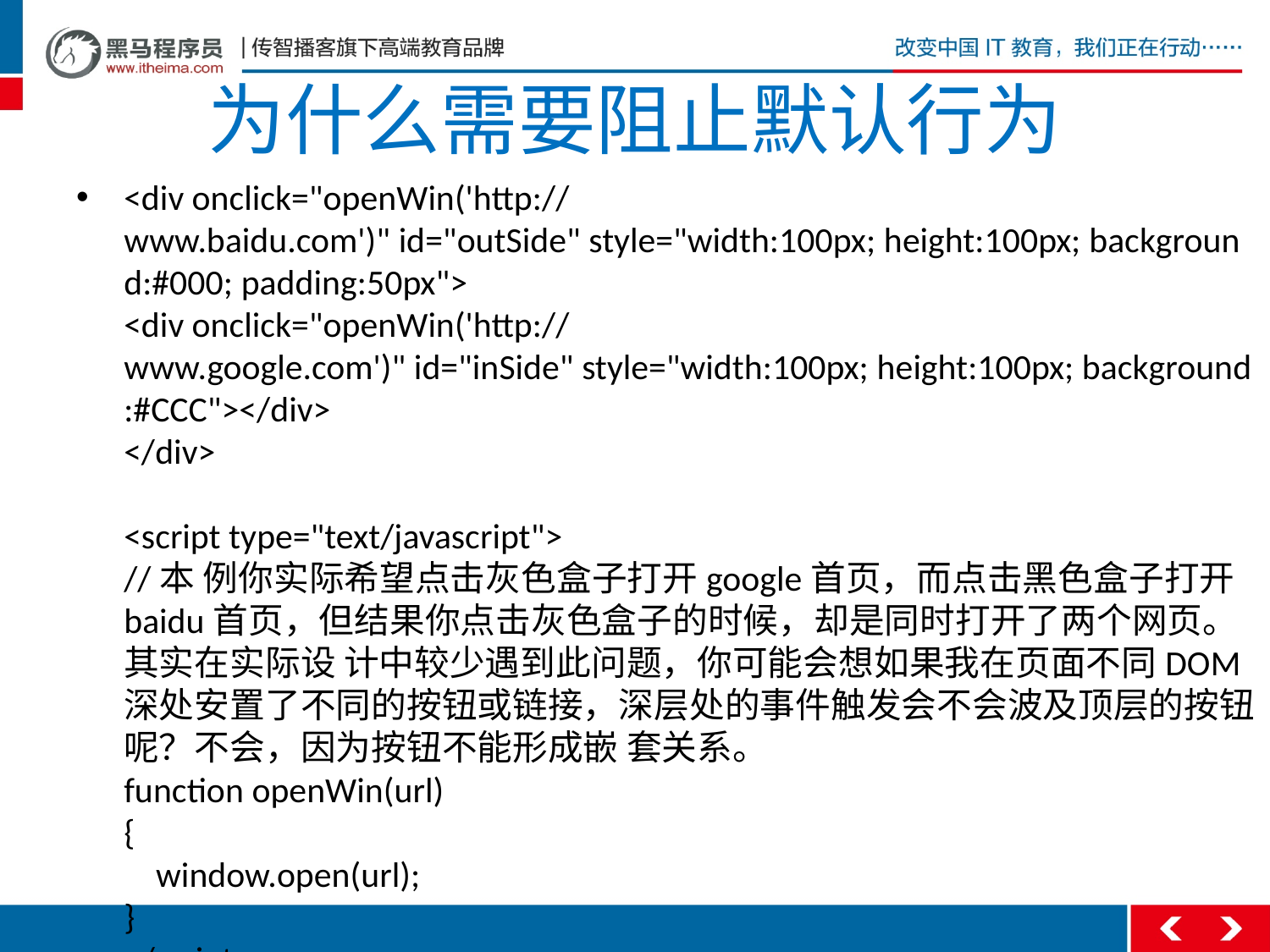

# 为什么需要阻止默认行为
<div onclick="openWin('http://www.baidu.com')" id="outSide" style="width:100px; height:100px; background:#000; padding:50px">
<div onclick="openWin('http://www.google.com')" id="inSide" style="width:100px; height:100px; background:#CCC"></div>
</div>
<script type="text/javascript">
//本 例你实际希望点击灰色盒子打开google首页，而点击黑色盒子打开baidu首页，但结果你点击灰色盒子的时候，却是同时打开了两个网页。其实在实际设 计中较少遇到此问题，你可能会想如果我在页面不同DOM深处安置了不同的按钮或链接，深层处的事件触发会不会波及顶层的按钮呢？不会，因为按钮不能形成嵌 套关系。
function openWin(url)
{
    window.open(url);
}
</script>